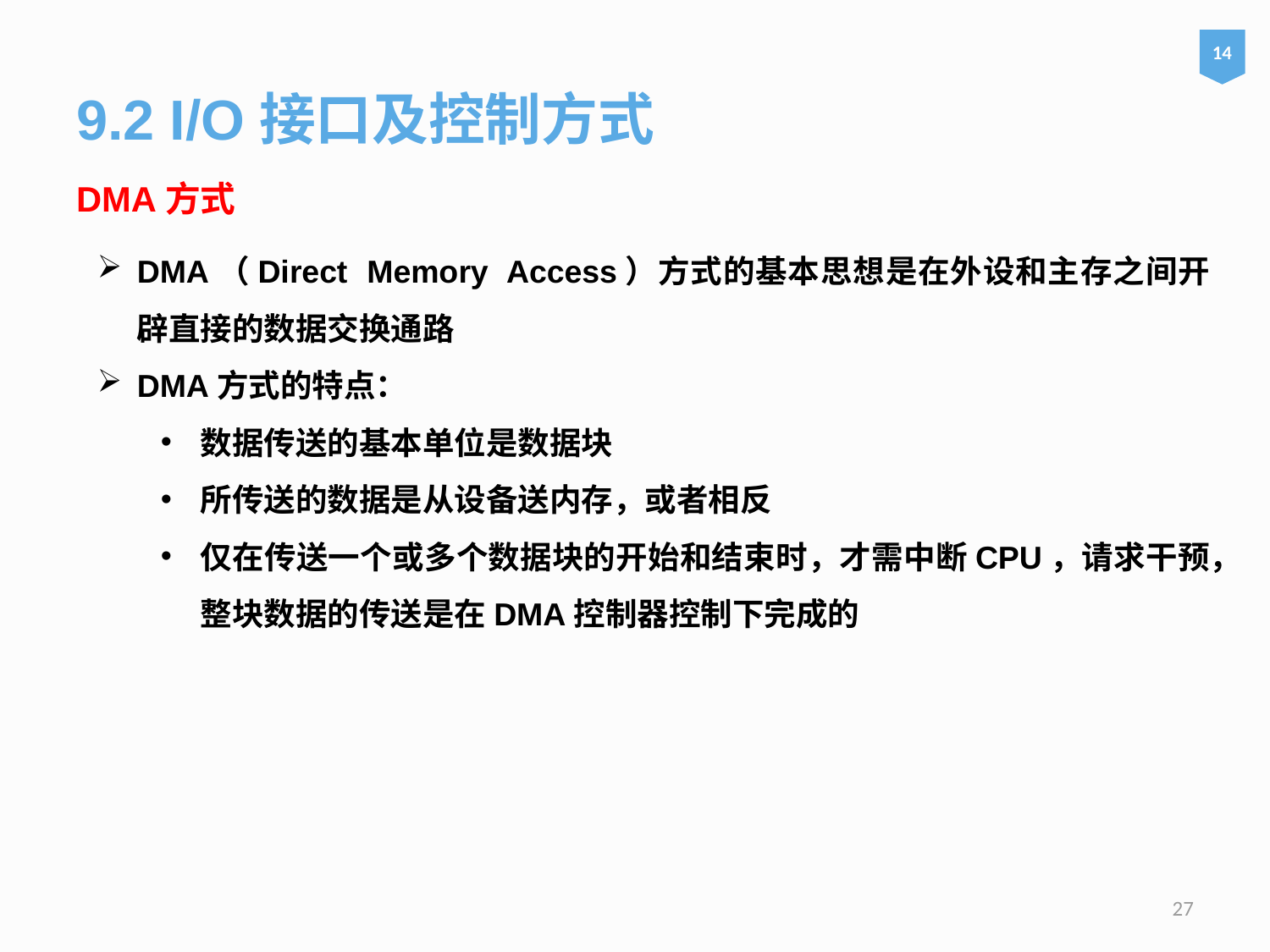

14
9.2 I/O接口及控制方式
DMA方式
DMA（Direct  Memory  Access）方式的基本思想是在外设和主存之间开辟直接的数据交换通路
DMA方式的特点：
数据传送的基本单位是数据块
所传送的数据是从设备送内存，或者相反
仅在传送一个或多个数据块的开始和结束时，才需中断CPU，请求干预，整块数据的传送是在DMA控制器控制下完成的
27